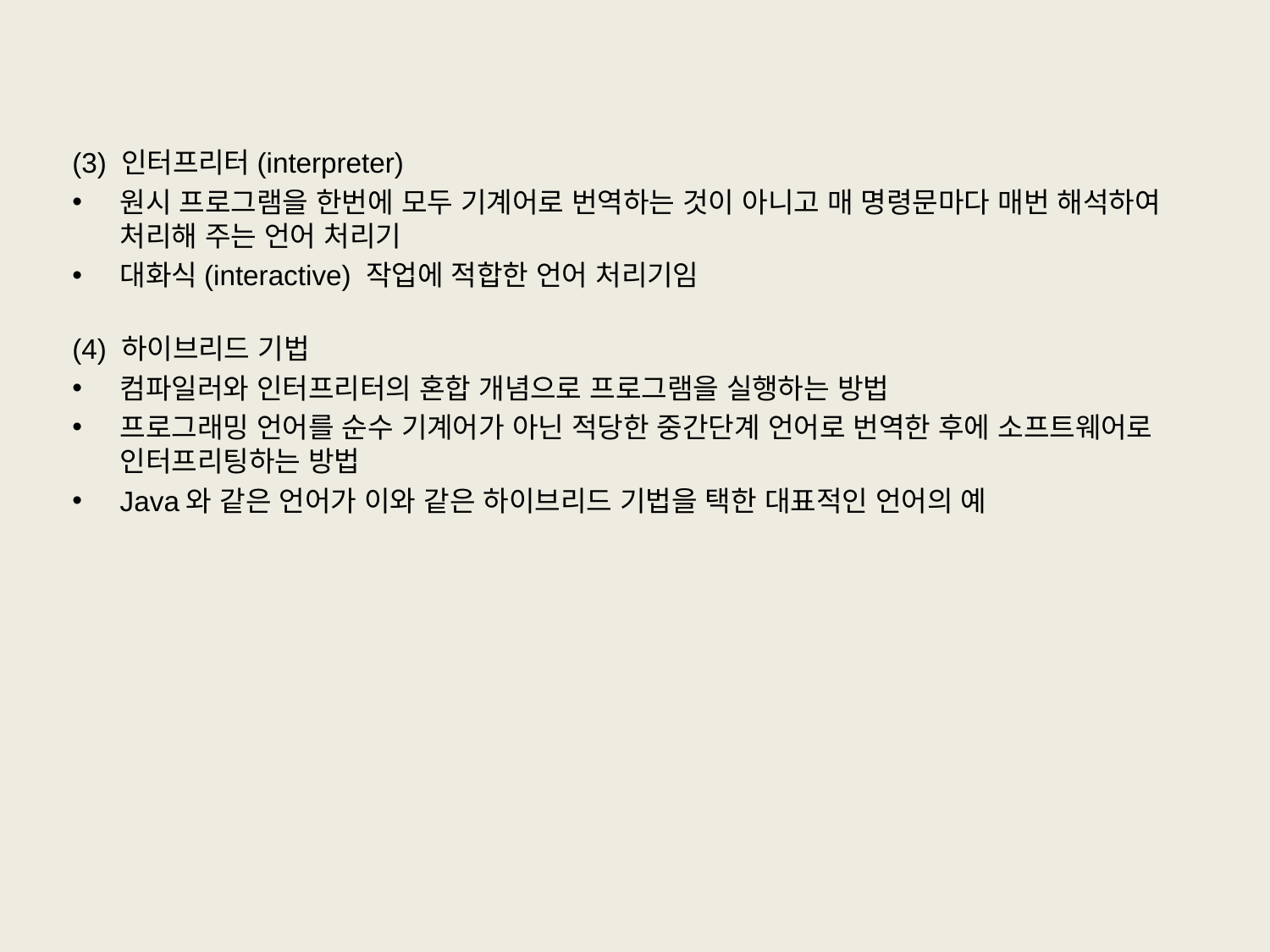

#
(3) 인터프리터(interpreter)
원시 프로그램을 한번에 모두 기계어로 번역하는 것이 아니고 매 명령문마다 매번 해석하여 처리해 주는 언어 처리기
대화식(interactive) 작업에 적합한 언어 처리기임
(4) 하이브리드 기법
컴파일러와 인터프리터의 혼합 개념으로 프로그램을 실행하는 방법
프로그래밍 언어를 순수 기계어가 아닌 적당한 중간단계 언어로 번역한 후에 소프트웨어로 인터프리팅하는 방법
Java와 같은 언어가 이와 같은 하이브리드 기법을 택한 대표적인 언어의 예